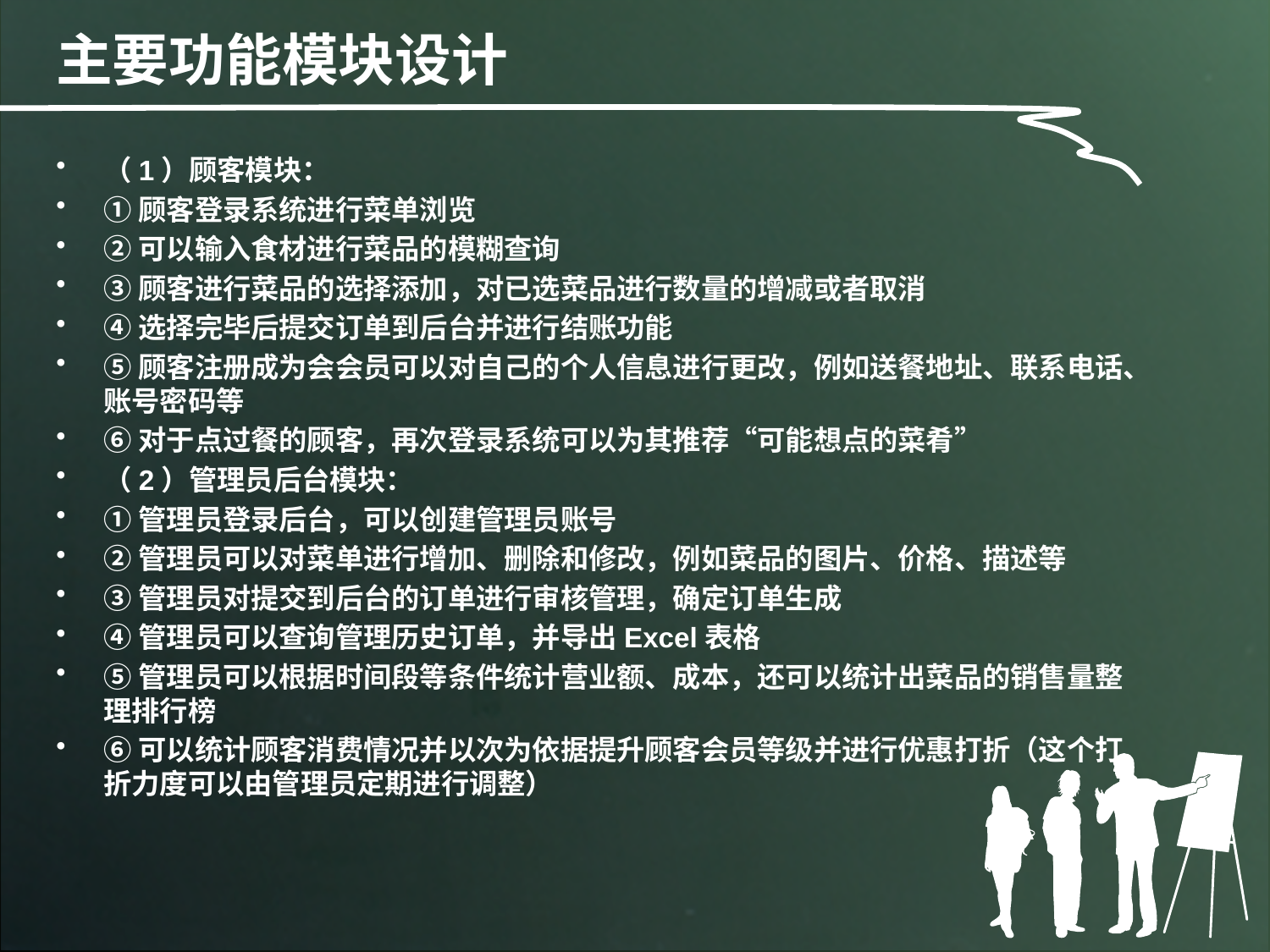

# 主要功能模块设计

（1）顾客模块：
①顾客登录系统进行菜单浏览
②可以输入食材进行菜品的模糊查询
③顾客进行菜品的选择添加，对已选菜品进行数量的增减或者取消
④选择完毕后提交订单到后台并进行结账功能
⑤顾客注册成为会会员可以对自己的个人信息进行更改，例如送餐地址、联系电话、账号密码等
⑥对于点过餐的顾客，再次登录系统可以为其推荐“可能想点的菜肴”
（2）管理员后台模块：
①管理员登录后台，可以创建管理员账号
②管理员可以对菜单进行增加、删除和修改，例如菜品的图片、价格、描述等
③管理员对提交到后台的订单进行审核管理，确定订单生成
④管理员可以查询管理历史订单，并导出Excel表格
⑤管理员可以根据时间段等条件统计营业额、成本，还可以统计出菜品的销售量整理排行榜
⑥可以统计顾客消费情况并以次为依据提升顾客会员等级并进行优惠打折（这个打折力度可以由管理员定期进行调整）